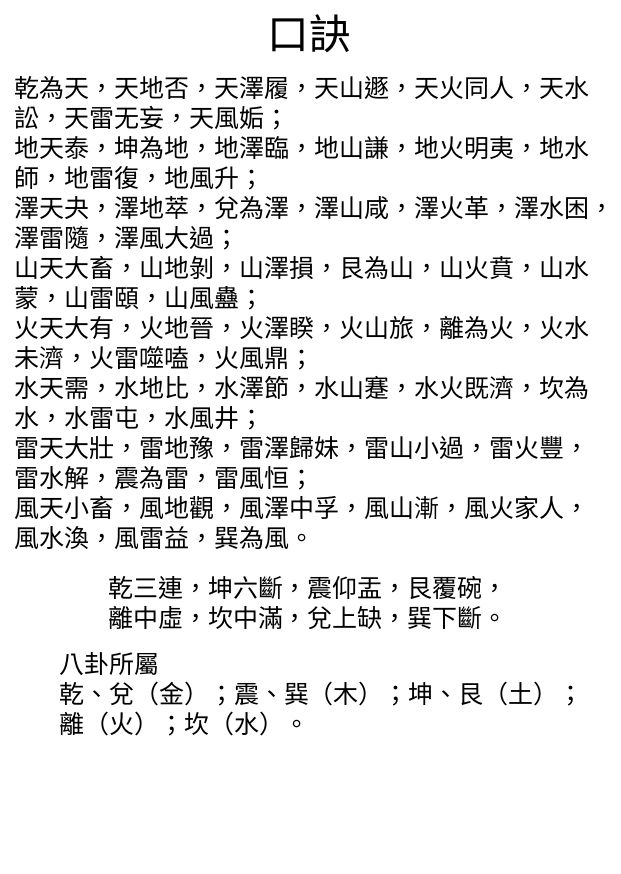

口訣
乾為天，天地否，天澤履，天山遯，天火同人，天水訟，天雷无妄，天風姤；
地天泰，坤為地，地澤臨，地山謙，地火明夷，地水師，地雷復，地風升；
澤天夬，澤地萃，兌為澤，澤山咸，澤火革，澤水困，澤雷隨，澤風大過；
山天大畜，山地剝，山澤損，艮為山，山火賁，山水蒙，山雷頤，山風蠱；
火天大有，火地晉，火澤睽，火山旅，離為火，火水未濟，火雷噬嗑，火風鼎；
水天需，水地比，水澤節，水山蹇，水火既濟，坎為水，水雷屯，水風井；
雷天大壯，雷地豫，雷澤歸妹，雷山小過，雷火豐，雷水解，震為雷，雷風恒；
風天小畜，風地觀，風澤中孚，風山漸，風火家人，風水渙，風雷益，巽為風。
乾三連，坤六斷，震仰盂，艮覆碗，離中虛，坎中滿，兌上缺，巽下斷。
八卦所屬
乾、兌（金）；震、巽（木）；坤、艮（土）；離（火）；坎（水）。